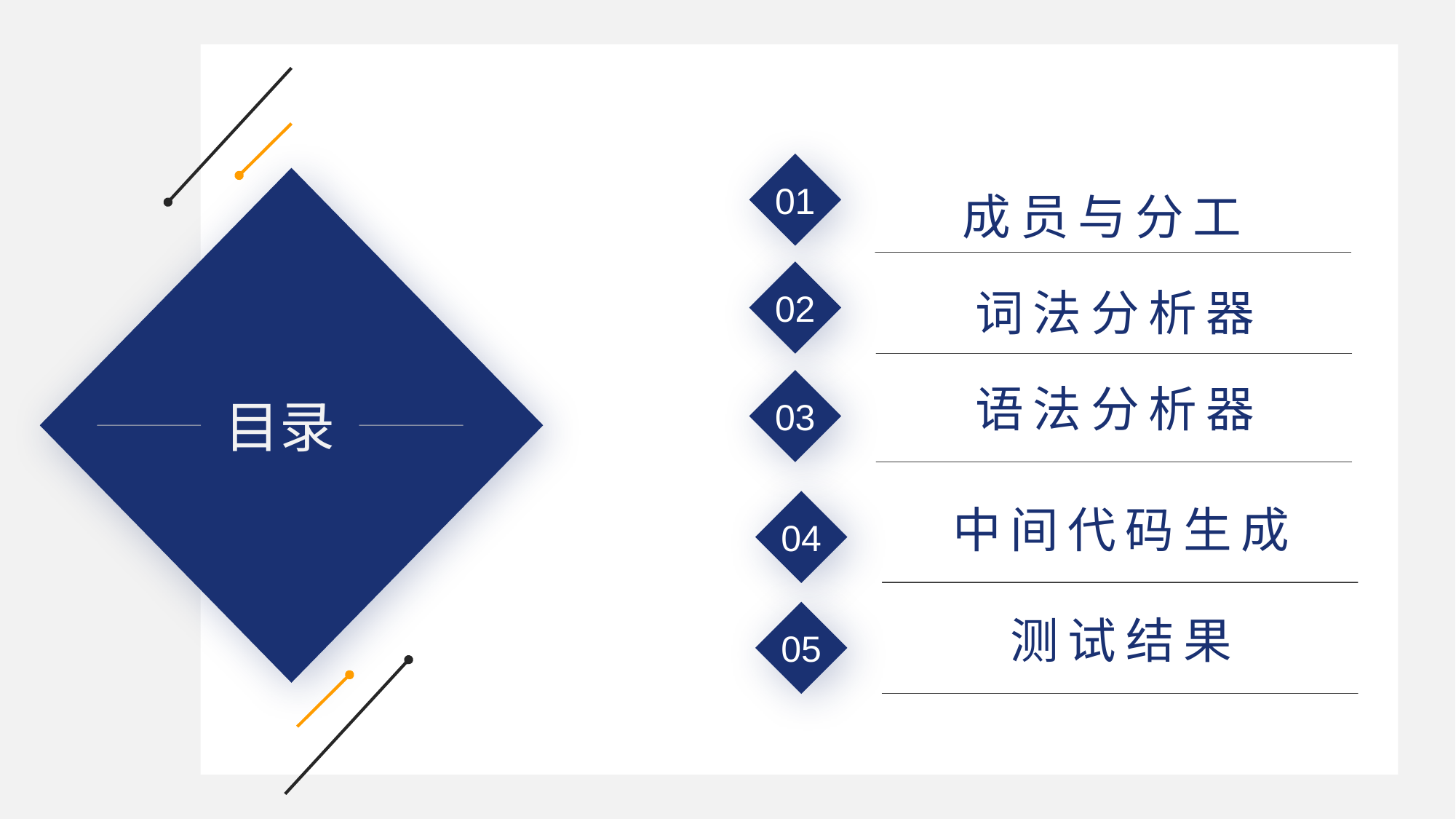

成员与分工
01

CONTENTS
目录
词法分析器
02
03
语法分析器
04
中间代码生成
05
测试结果